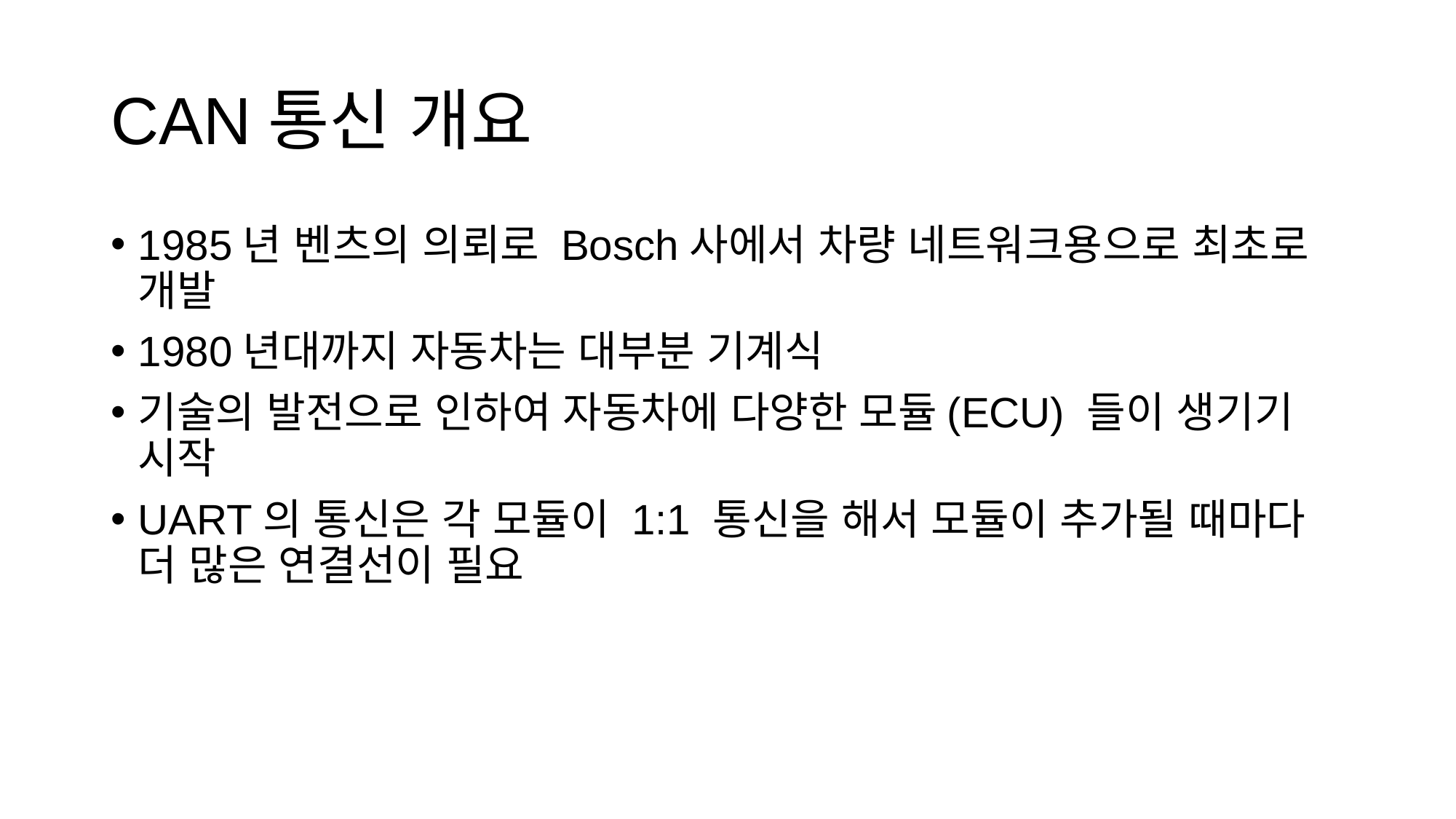

# CAN통신 개요
1985년 벤츠의 의뢰로 Bosch사에서 차량 네트워크용으로 최초로 개발
1980년대까지 자동차는 대부분 기계식
기술의 발전으로 인하여 자동차에 다양한 모듈(ECU) 들이 생기기 시작
UART의 통신은 각 모듈이 1:1 통신을 해서 모듈이 추가될 때마다 더 많은 연결선이 필요